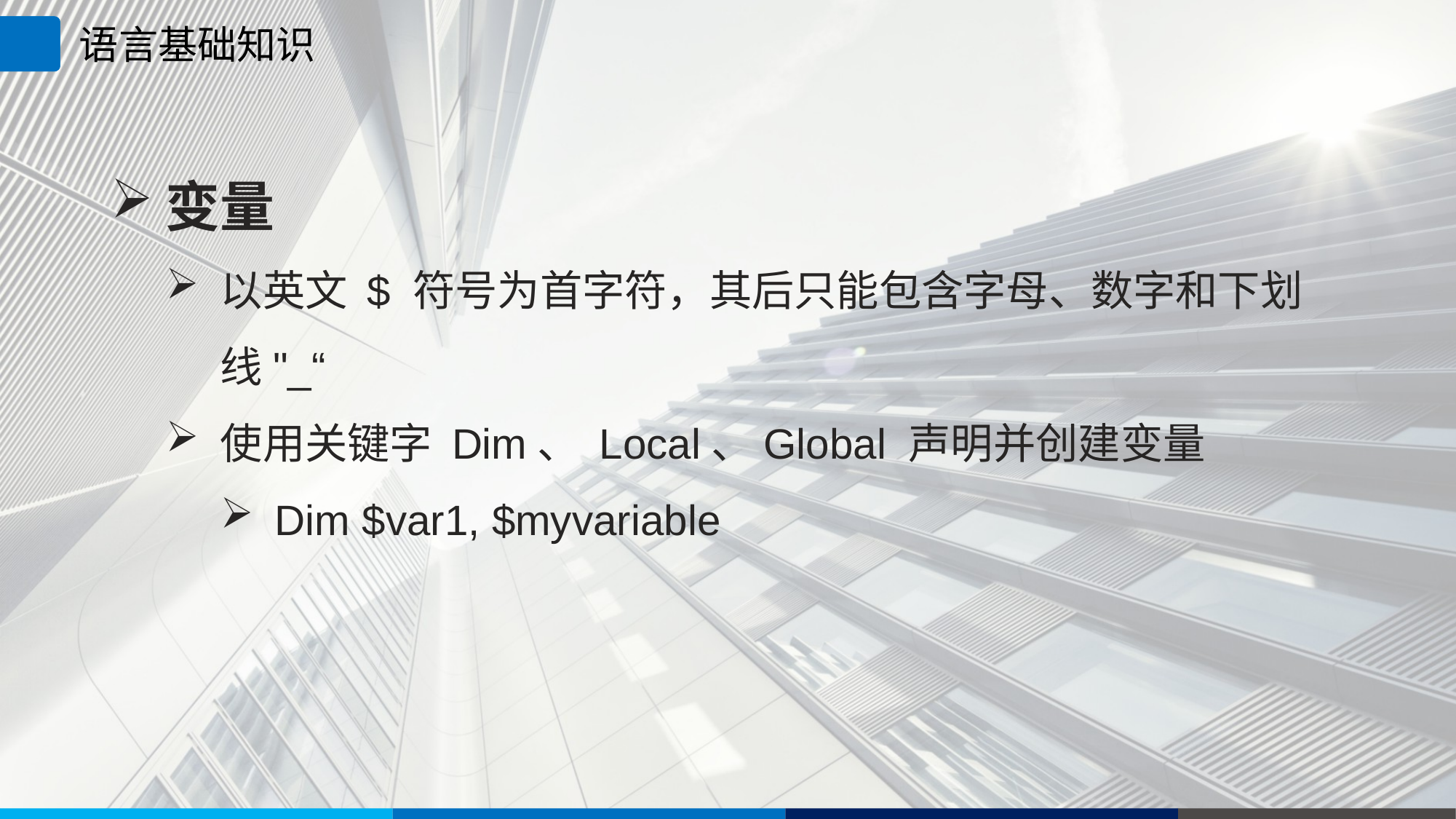

语言基础知识

变量
以英文 $ 符号为首字符，其后只能包含字母、数字和下划线"_“
使用关键字 Dim、 Local、Global 声明并创建变量
Dim $var1, $myvariable